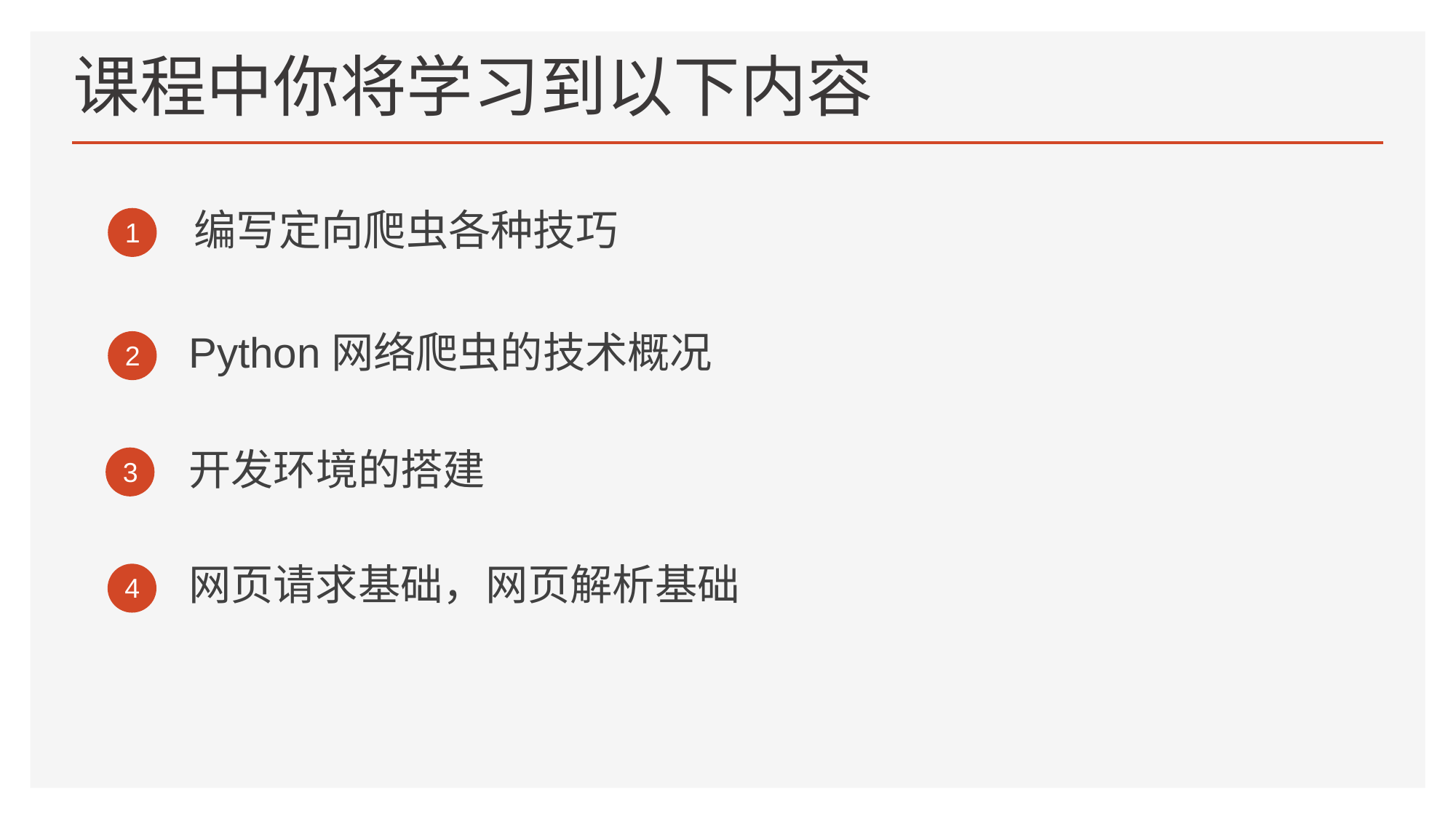

# 课程中你将学习到以下内容

1
编写定向爬虫各种技巧

2
Python网络爬虫的技术概况

3
开发环境的搭建

4
网页请求基础，网页解析基础